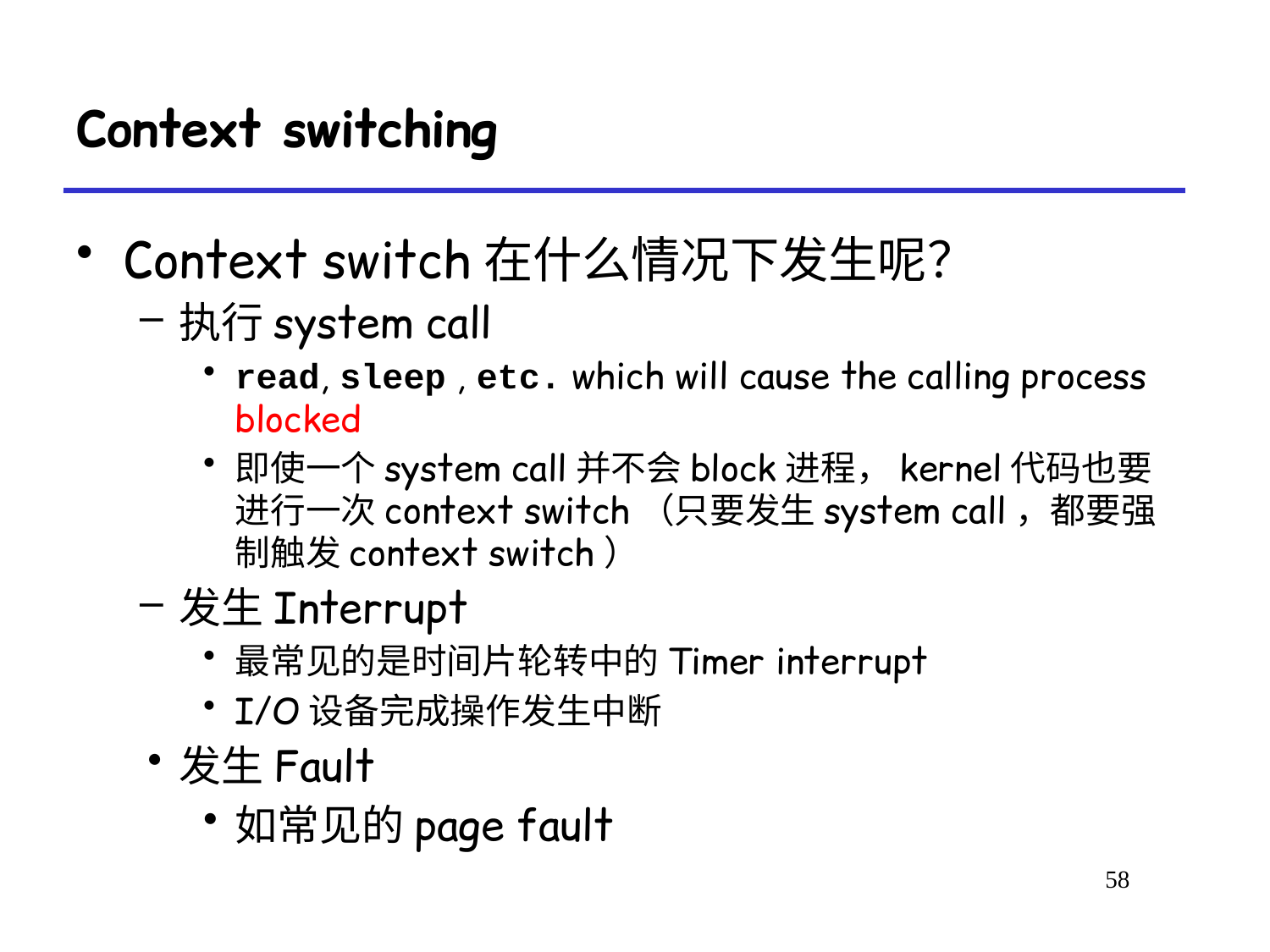

Context switching
Context switch在什么情况下发生呢？
执行system call
read, sleep , etc. which will cause the calling process blocked
即使一个system call并不会block进程，kernel代码也要进行一次context switch（只要发生system call，都要强制触发context switch）
发生Interrupt
最常见的是时间片轮转中的Timer interrupt
I/O设备完成操作发生中断
发生Fault
如常见的page fault
# 58